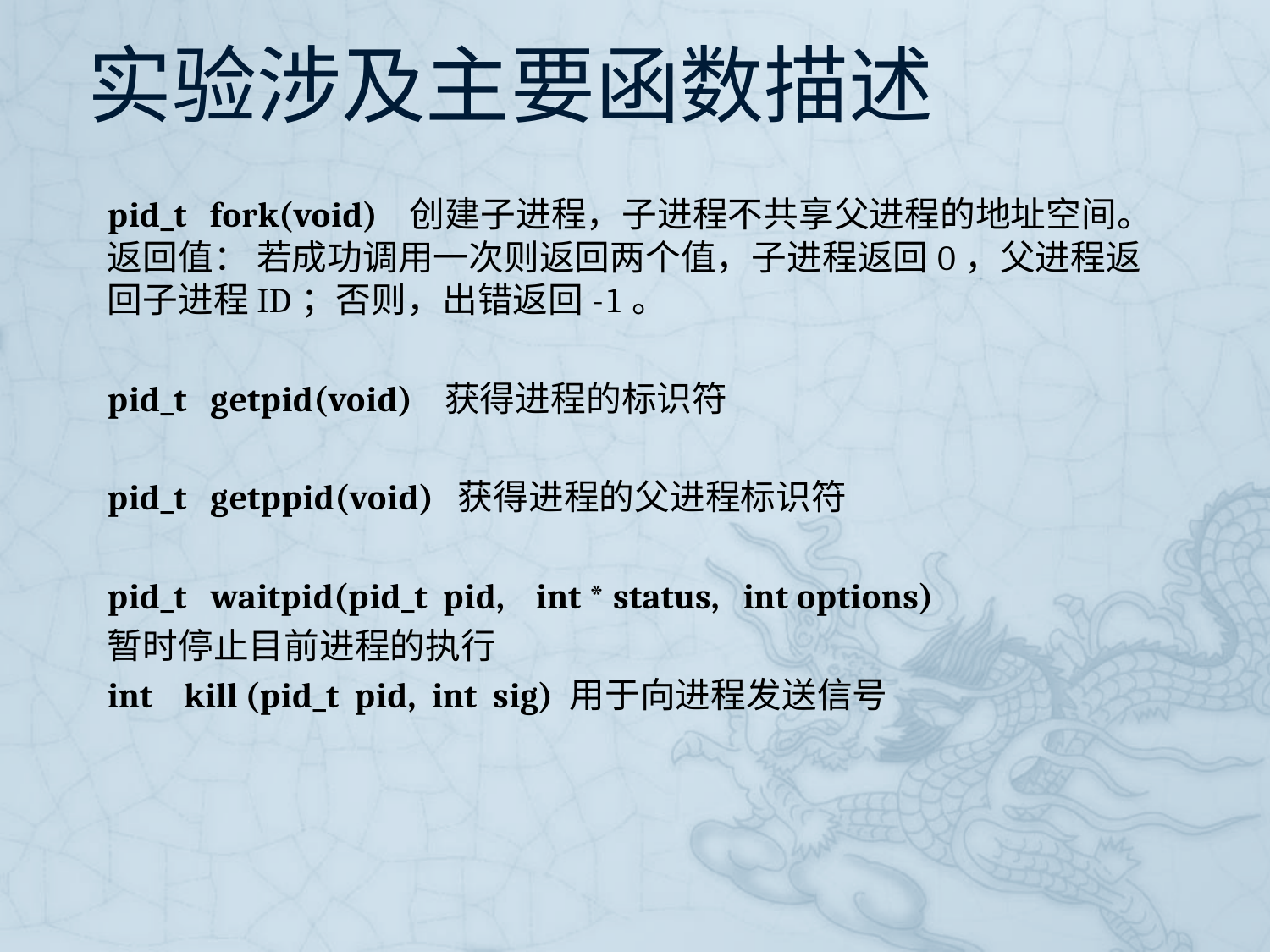

# 实验涉及主要函数描述
pid_t   fork(void)   创建子进程，子进程不共享父进程的地址空间。返回值： 若成功调用一次则返回两个值，子进程返回0，父进程返回子进程ID；否则，出错返回-1。

pid_t   getpid(void)   获得进程的标识符

pid_t   getppid(void)  获得进程的父进程标识符

pid_t   waitpid(pid_t  pid,    int * status,   int options)
暂时停止目前进程的执行
int    kill (pid_t  pid,  int  sig) 用于向进程发送信号